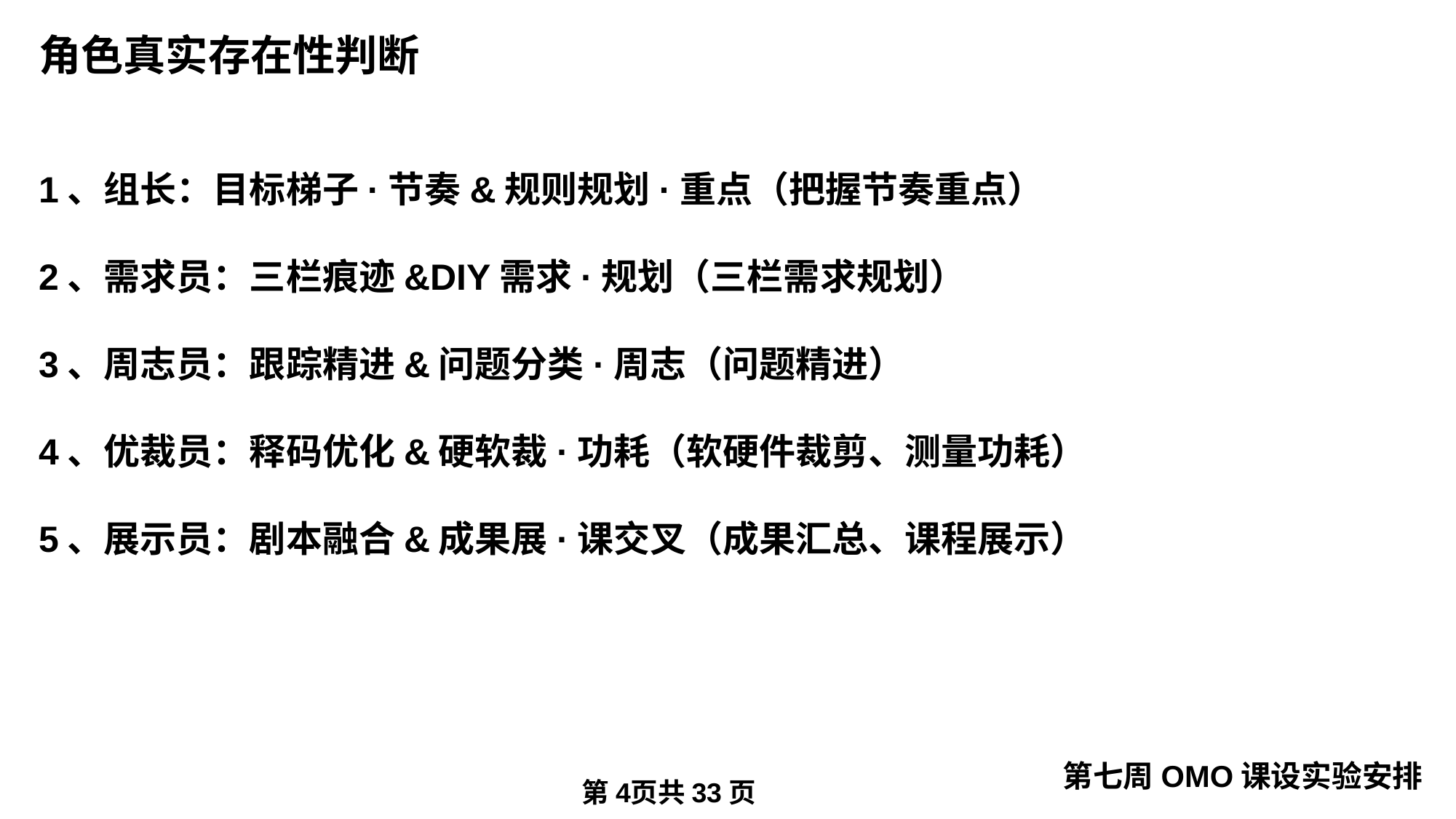

角色真实存在性判断

1、组长：目标梯子·节奏&规则规划·重点（把握节奏重点）

2、需求员：三栏痕迹&DIY需求·规划（三栏需求规划）

3、周志员：跟踪精进&问题分类·周志（问题精进）

4、优裁员：释码优化&硬软裁·功耗（软硬件裁剪、测量功耗）

5、展示员：剧本融合&成果展·课交叉（成果汇总、课程展示）

第七周OMO课设实验安排
第4页共33页